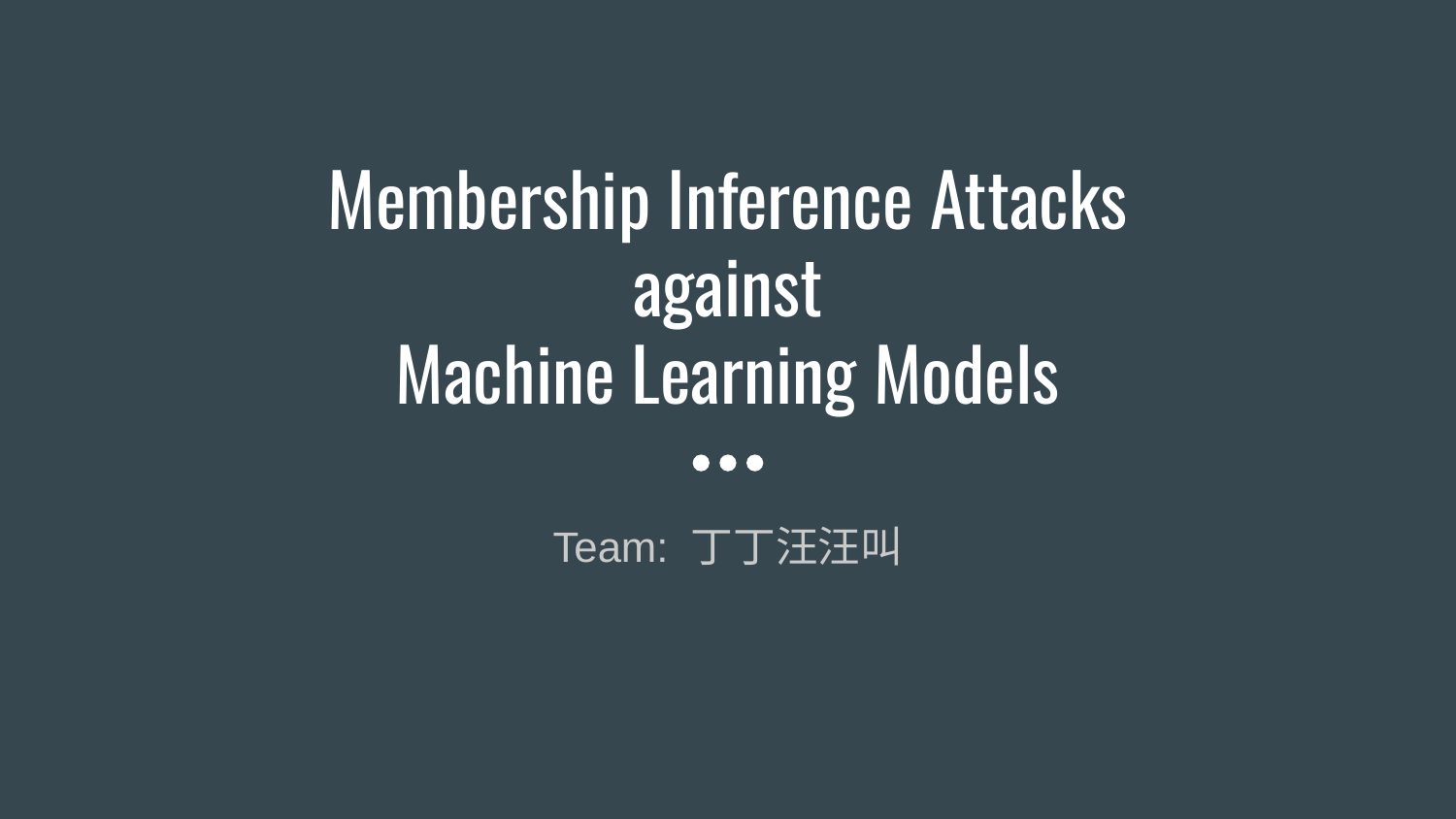

# Membership Inference Attacks
against
Machine Learning Models
Team: 丁丁汪汪叫